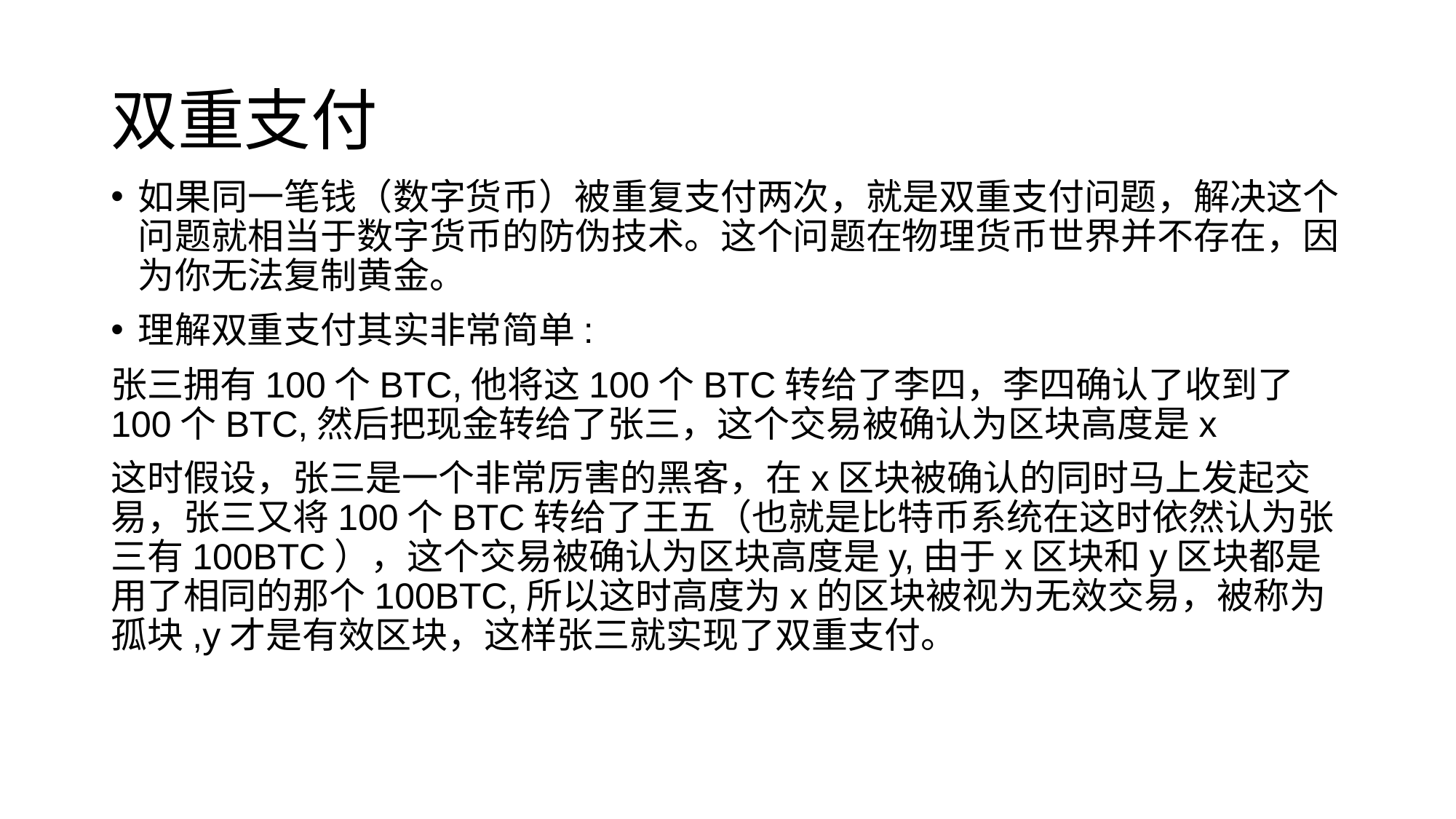

# 双重支付
如果同一笔钱（数字货币）被重复支付两次，就是双重支付问题，解决这个问题就相当于数字货币的防伪技术。这个问题在物理货币世界并不存在，因为你无法复制黄金。
理解双重支付其实非常简单:
张三拥有100个BTC,他将这100个BTC转给了李四，李四确认了收到了100个BTC,然后把现金转给了张三，这个交易被确认为区块高度是x
这时假设，张三是一个非常厉害的黑客，在x区块被确认的同时马上发起交易，张三又将100个BTC转给了王五（也就是比特币系统在这时依然认为张三有100BTC），这个交易被确认为区块高度是y,由于x区块和y区块都是用了相同的那个100BTC,所以这时高度为x的区块被视为无效交易，被称为孤块,y才是有效区块，这样张三就实现了双重支付。